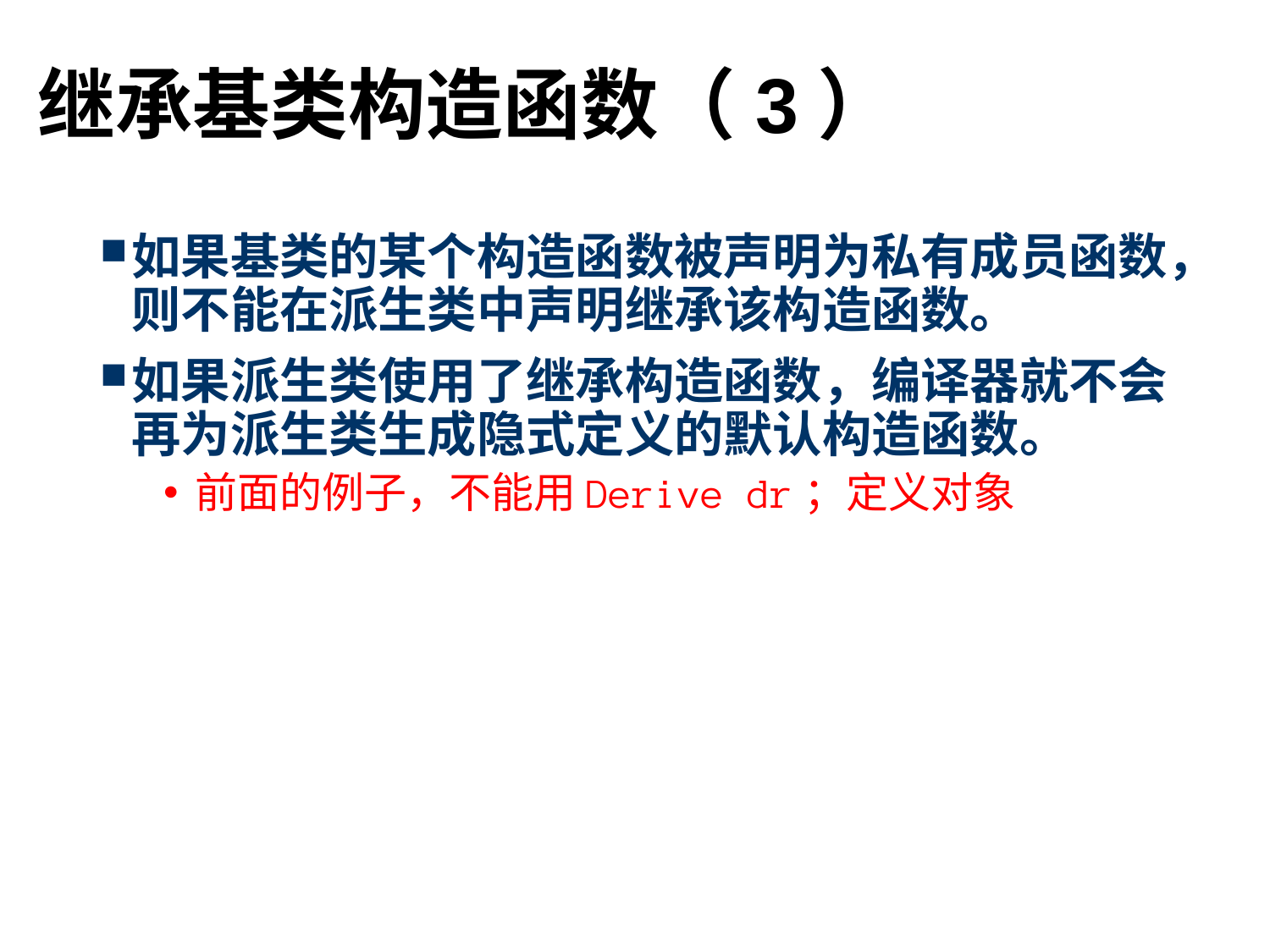

# 继承基类构造函数（3）
如果基类的某个构造函数被声明为私有成员函数，则不能在派生类中声明继承该构造函数。
如果派生类使用了继承构造函数，编译器就不会再为派生类生成隐式定义的默认构造函数。
前面的例子，不能用Derive dr；定义对象

25